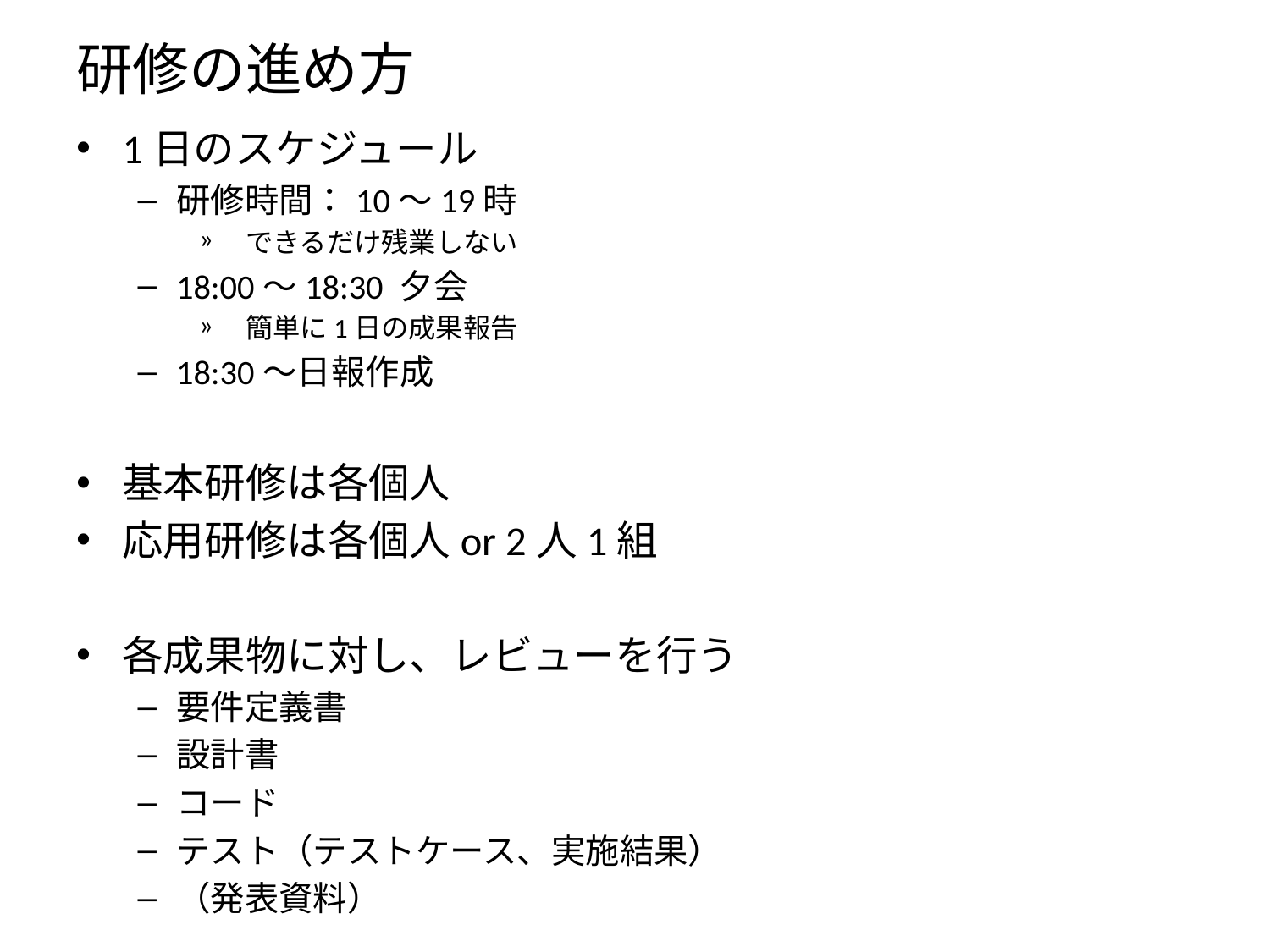

# 研修の進め方
1日のスケジュール
研修時間：10～19時
できるだけ残業しない
18:00～18:30 夕会
簡単に1日の成果報告
18:30～日報作成

基本研修は各個人
応用研修は各個人or 2人1組

各成果物に対し、レビューを行う
要件定義書
設計書
コード
テスト（テストケース、実施結果）
（発表資料）